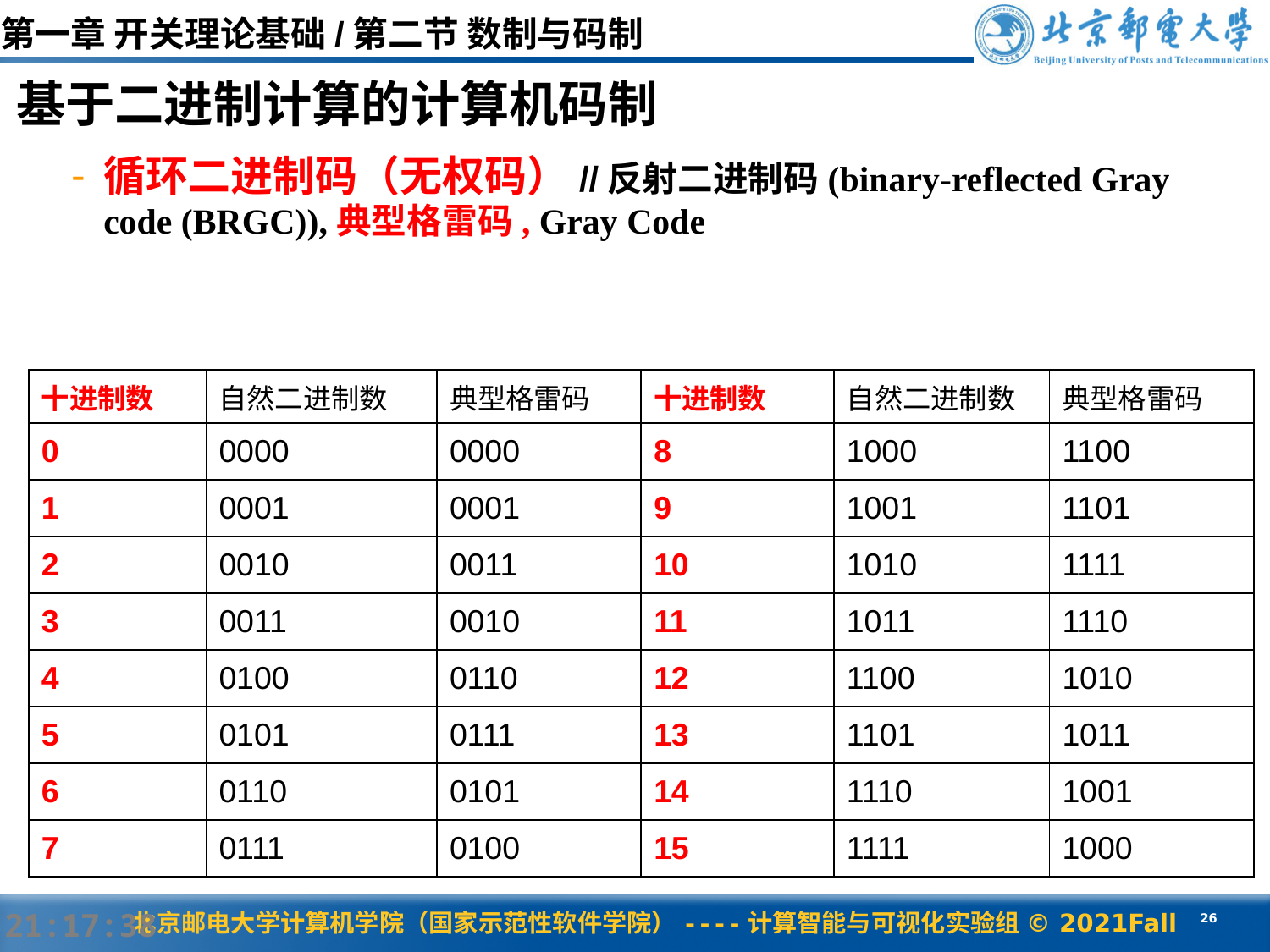

# 第一章 开关理论基础/第二节 数制与码制
基于二进制计算的计算机码制
循环二进制码（无权码）//反射二进制码(binary-reflected Gray code (BRGC)),典型格雷码, Gray Code

| 十进制数 | 自然二进制数 | 典型格雷码 | 十进制数 | 自然二进制数 | 典型格雷码 |
| --- | --- | --- | --- | --- | --- |
| 0 | 0000 | 0000 | 8 | 1000 | 1100 |
| 1 | 0001 | 0001 | 9 | 1001 | 1101 |
| 2 | 0010 | 0011 | 10 | 1010 | 1111 |
| 3 | 0011 | 0010 | 11 | 1011 | 1110 |
| 4 | 0100 | 0110 | 12 | 1100 | 1010 |
| 5 | 0101 | 0111 | 13 | 1101 | 1011 |
| 6 | 0110 | 0101 | 14 | 1110 | 1001 |
| 7 | 0111 | 0100 | 15 | 1111 | 1000 |